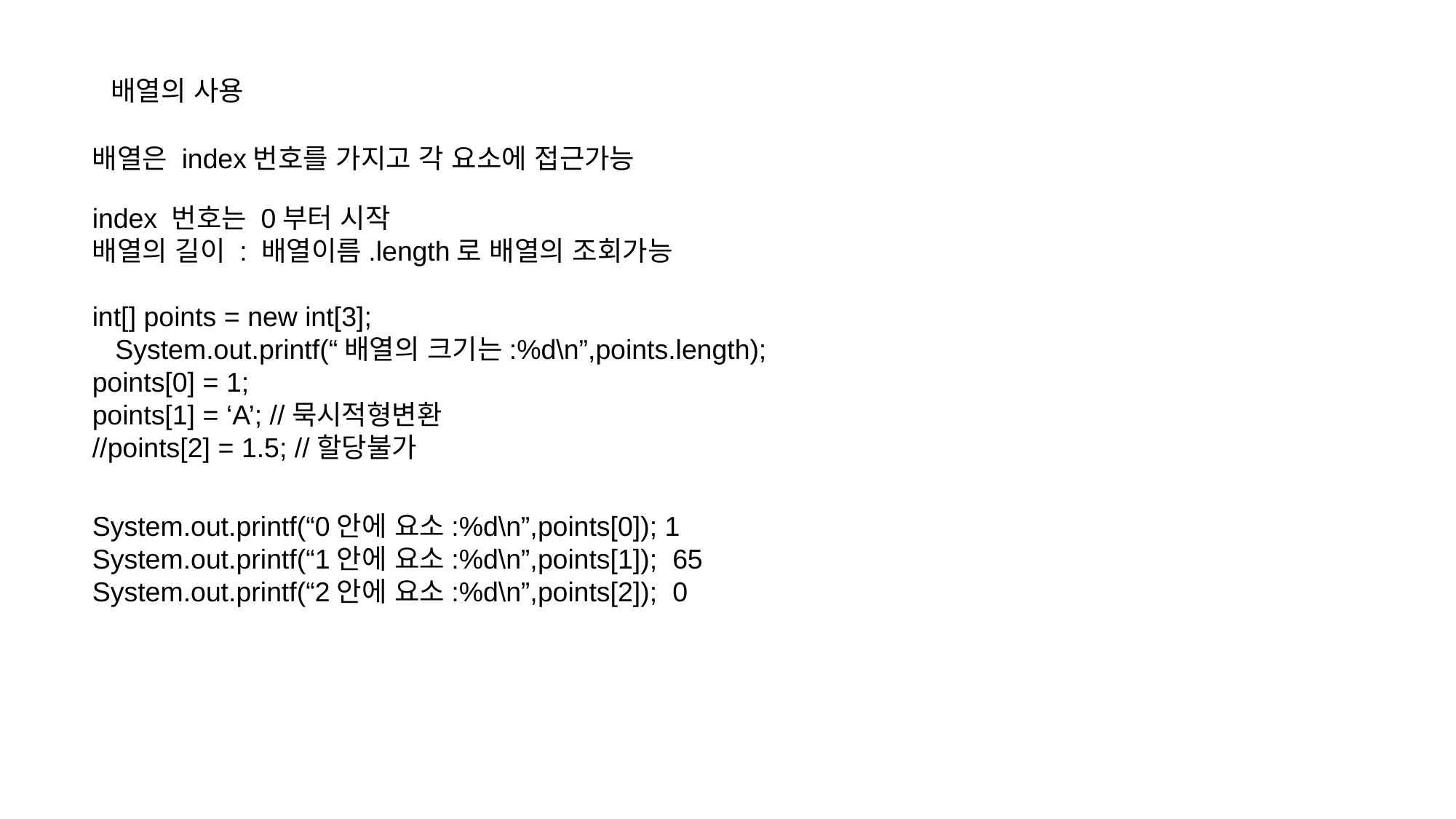

배열의 사용
배열은 index번호를 가지고 각 요소에 접근가능
index 번호는 0부터 시작
배열의 길이 : 배열이름.length로 배열의 조회가능
int[] points = new int[3];
   System.out.printf(“배열의 크기는:%d\n”,points.length);
points[0] = 1;
points[1] = ‘A’; //묵시적형변환
//points[2] = 1.5; //할당불가

System.out.printf(“0안에 요소:%d\n”,points[0]); 1
System.out.printf(“1안에 요소:%d\n”,points[1]);  65
System.out.printf(“2안에 요소:%d\n”,points[2]);  0